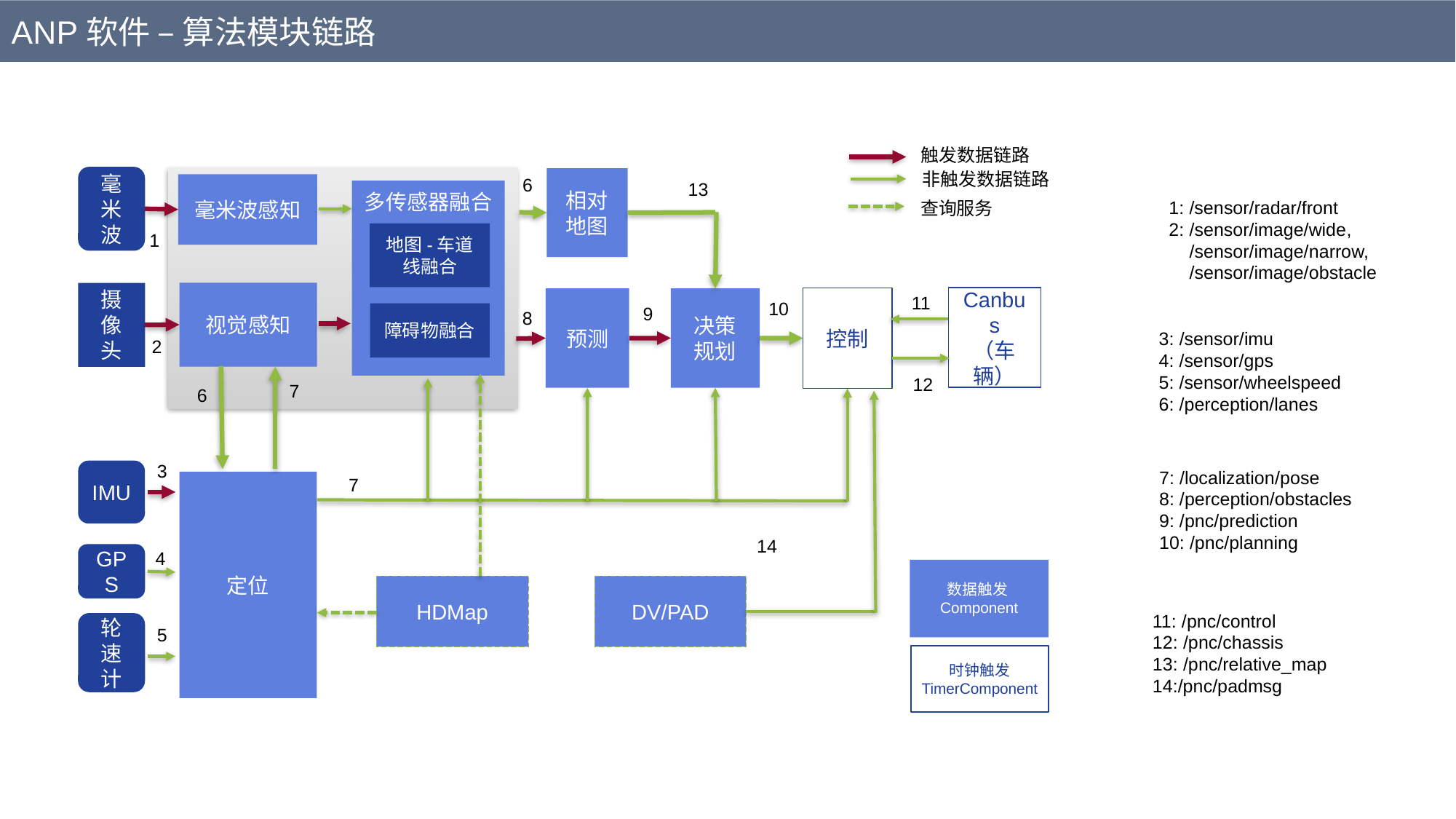

ANP软件 – 算法模块链路
触发数据链路
非触发数据链路
查询服务
毫米波

6
相对地图
13
毫米波感知
多传感器融合

1: /sensor/radar/front
2: /sensor/image/wide,
    /sensor/image/narrow,
    /sensor/image/obstacle
地图-车道线融合
1
视觉感知
摄
像
头
11
Canbus
（车辆）
控制
预测
决策
规划
10
9
8
障碍物融合
3: /sensor/imu
4: /sensor/gps
5: /sensor/wheelspeed
6: /perception/lanes
2
12
7
6
3
7: /localization/pose
8: /perception/obstacles
9: /pnc/prediction
10: /pnc/planning
IMU
7
定位
14
4
GPS
数据触发Component
HDMap
DV/PAD
11: /pnc/control
12: /pnc/chassis
13: /pnc/relative_map
14:/pnc/padmsg
轮速计
5
时钟触发
TimerComponent